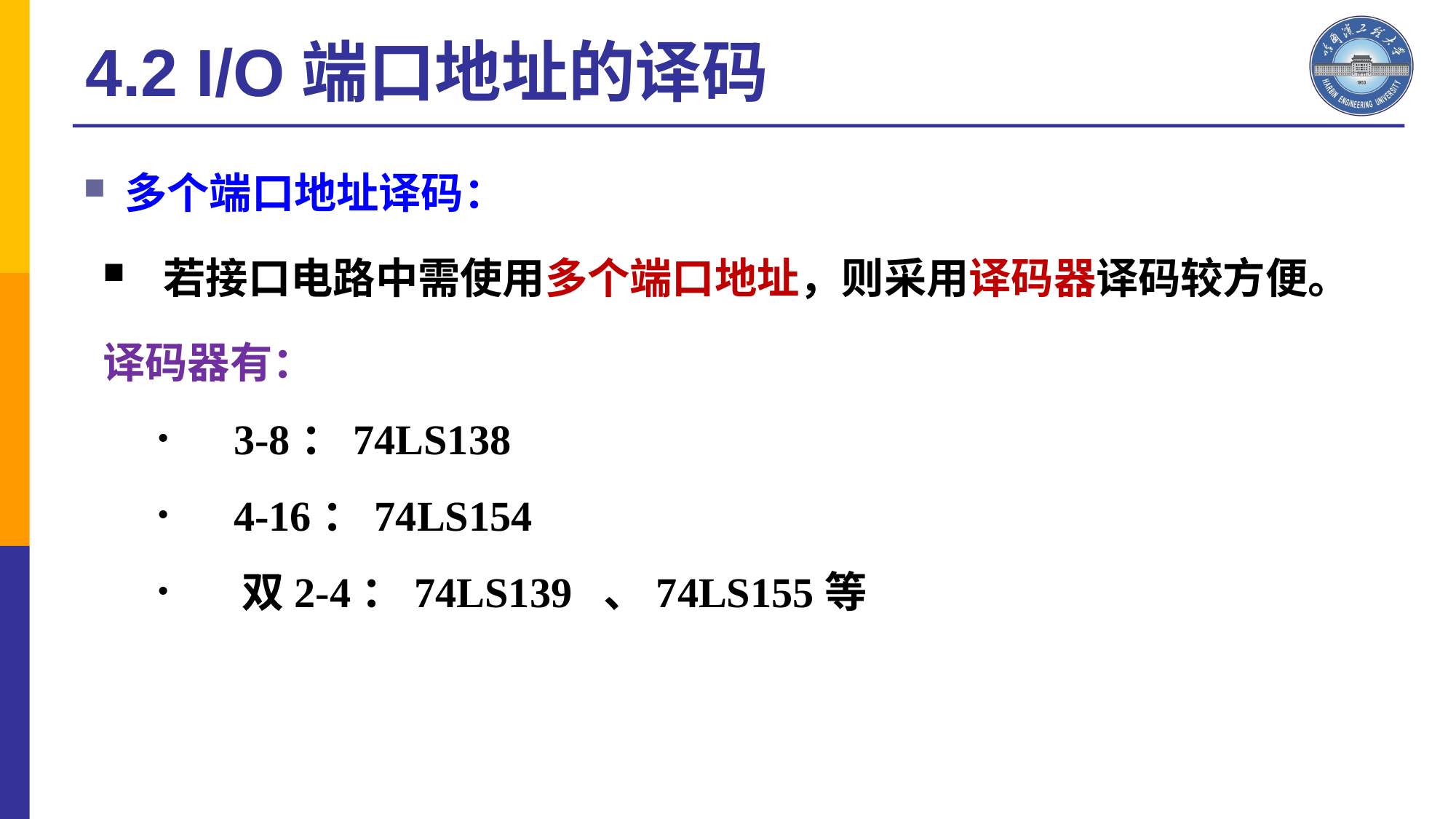

4.2 I/O端口地址的译码
多个端口地址译码：
 若接口电路中需使用多个端口地址，则采用译码器译码较方便。
译码器有：
  3-8：74LS138
  4-16：74LS154
  双2-4：74LS139  、74LS155等